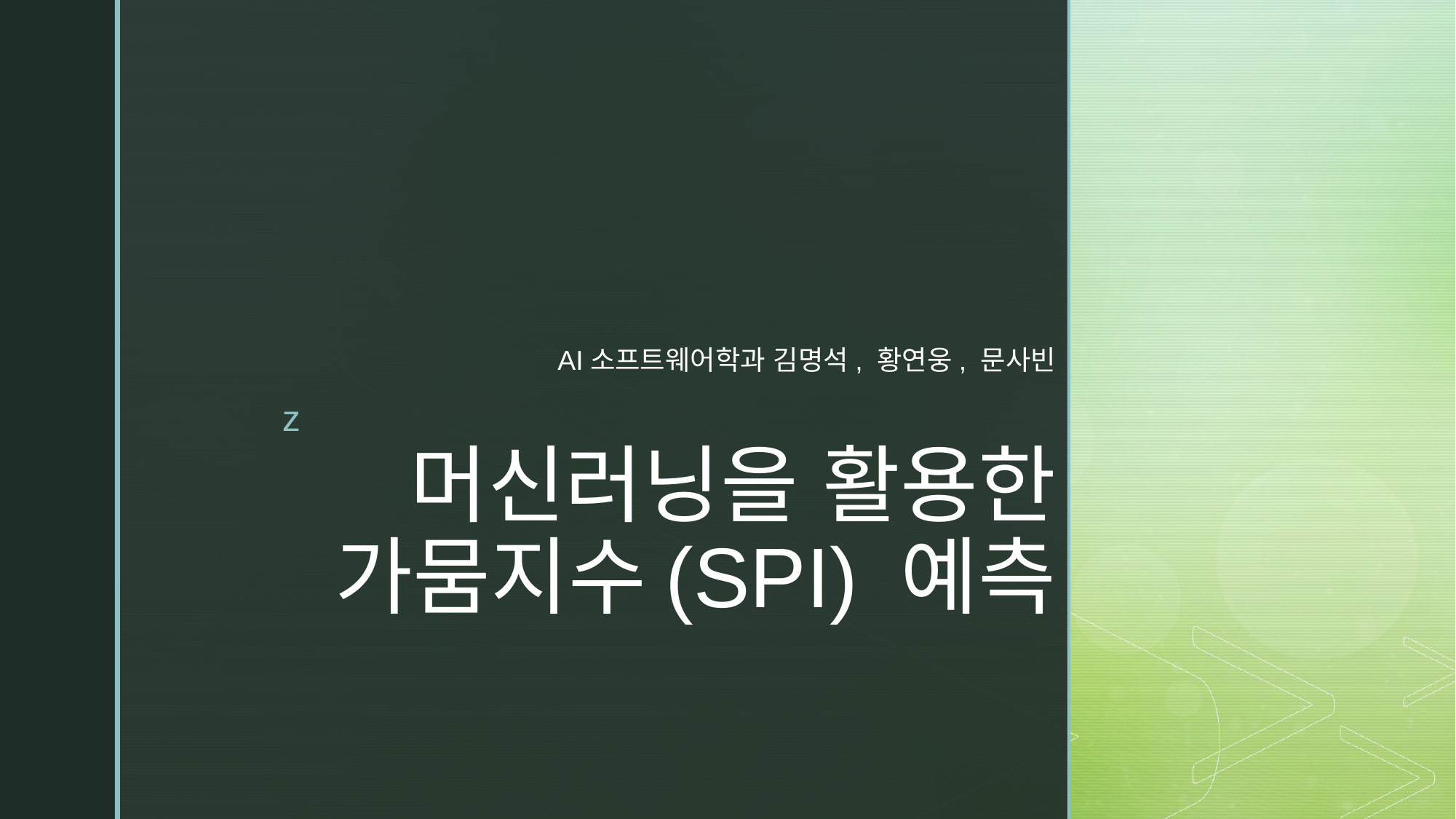

AI소프트웨어학과 김명석, 황연웅, 문사빈
# 머신러닝을 활용한 가뭄지수(SPI) 예측